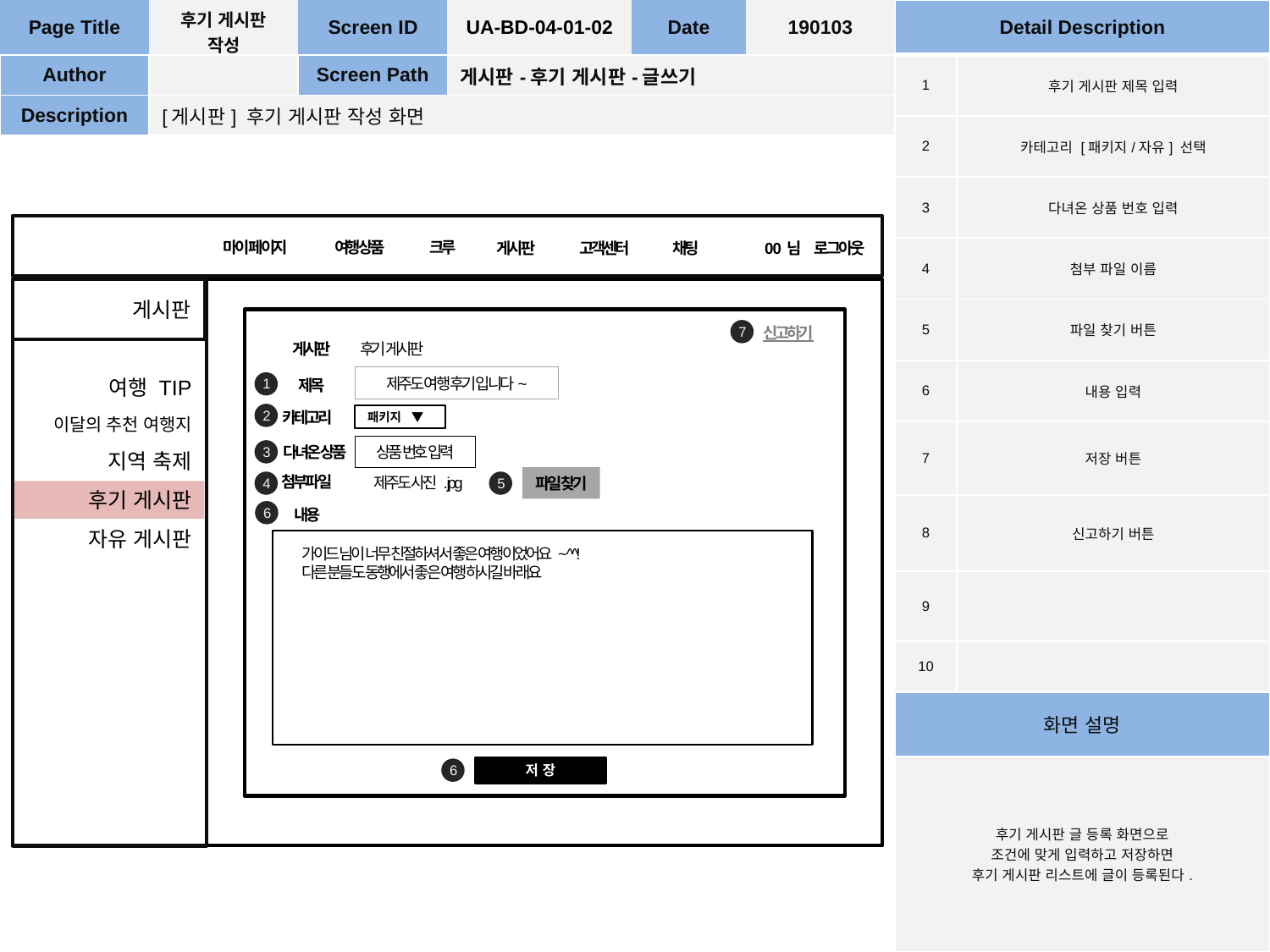

| Page Title | 후기 게시판 작성 | Screen ID | UA-BD-04-01-02 | Date | 190103 |
| --- | --- | --- | --- | --- | --- |
| Author |  | Screen Path | 게시판-후기 게시판-글쓰기 |  |  |
| Description | [게시판] 후기 게시판 작성 화면 |  |  |  |  |
| Detail Description |  |
| --- | --- |
| 1 | 후기 게시판 제목 입력 |
| 2 | 카테고리 [패키지/자유] 선택 |
| 3 | 다녀온 상품 번호 입력 |
| 4 | 첨부 파일 이름 |
| 5 | 파일 찾기 버튼 |
| 6 | 내용 입력 |
| 7 | 저장 버튼 |
| 8 | 신고하기 버튼 |
| 9 |  |
| 10 |  |
| 화면 설명 |  |
| 후기 게시판 글 등록 화면으로 조건에 맞게 입력하고 저장하면 후기 게시판 리스트에 글이 등록된다. |  |

여행상품
크루
마이 페이지
게시판
고객센터
채팅
0 0 님
로그아웃

게시판
7

신고하기
게시판
후기 게시판
제주도 여행 후기 입니다~

여행 TIP
1

제목
2

카테고리
패키지   ▼
이달의 추천 여행지
다녀온 상품
상품 번호 입력
3

지역 축제
첨부파일
제주도 사진 . jpg
파일 찾기
4

5

후기 게시판
6

내용
자유 게시판
가이드 님이 너무 친절하셔서 좋은 여행이었어요 ~ ^^!
다른 분들도 동행에서 좋은 여행 하시길 바래요
6

저 장